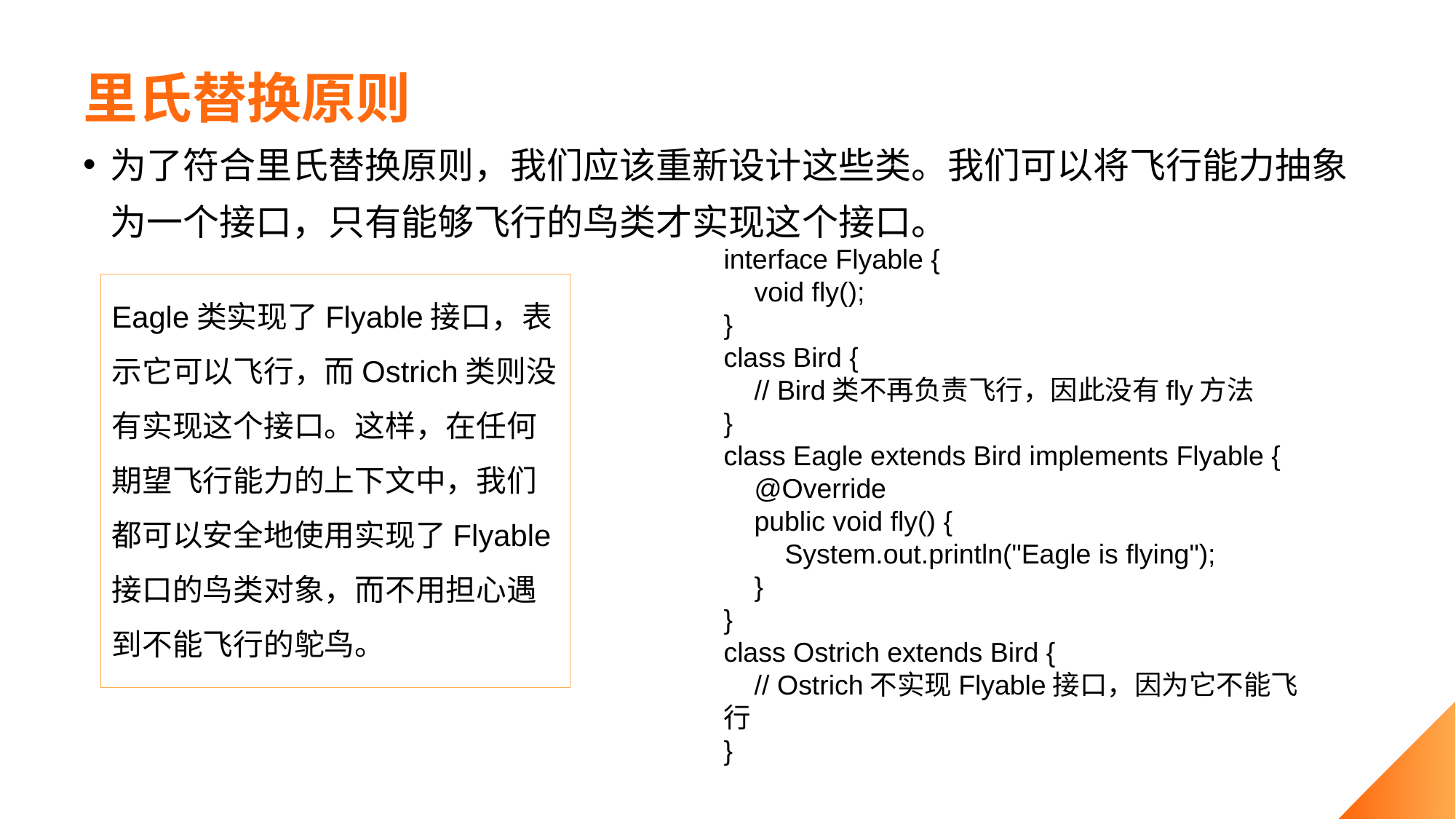

# 里氏替换原则
为了符合里氏替换原则，我们应该重新设计这些类。我们可以将飞行能力抽象为一个接口，只有能够飞行的鸟类才实现这个接口。
interface Flyable {
    void fly();
}
class Bird {
    // Bird类不再负责飞行，因此没有fly方法
}
class Eagle extends Bird implements Flyable {
    @Override
    public void fly() {
        System.out.println("Eagle is flying");
    }
}
class Ostrich extends Bird {
    // Ostrich不实现Flyable接口，因为它不能飞行
}
Eagle类实现了Flyable接口，表示它可以飞行，而Ostrich类则没有实现这个接口。这样，在任何期望飞行能力的上下文中，我们都可以安全地使用实现了Flyable接口的鸟类对象，而不用担心遇到不能飞行的鸵鸟。